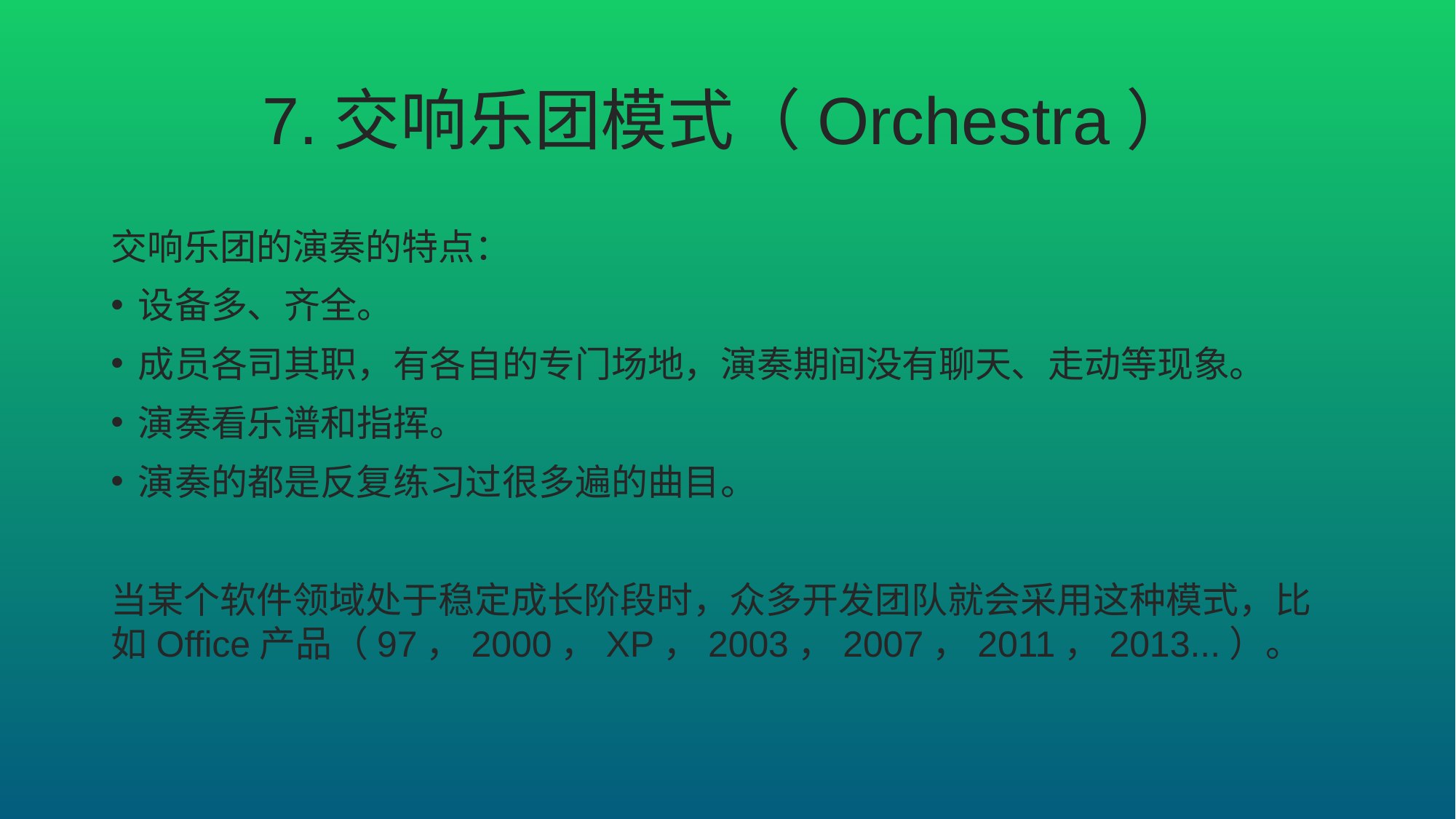

# 7.交响乐团模式（Orchestra）
交响乐团的演奏的特点：
设备多、齐全。
成员各司其职，有各自的专门场地，演奏期间没有聊天、走动等现象。
演奏看乐谱和指挥。
演奏的都是反复练习过很多遍的曲目。

当某个软件领域处于稳定成长阶段时，众多开发团队就会采用这种模式，比如Office产品（97，2000，XP，2003，2007，2011，2013...）。